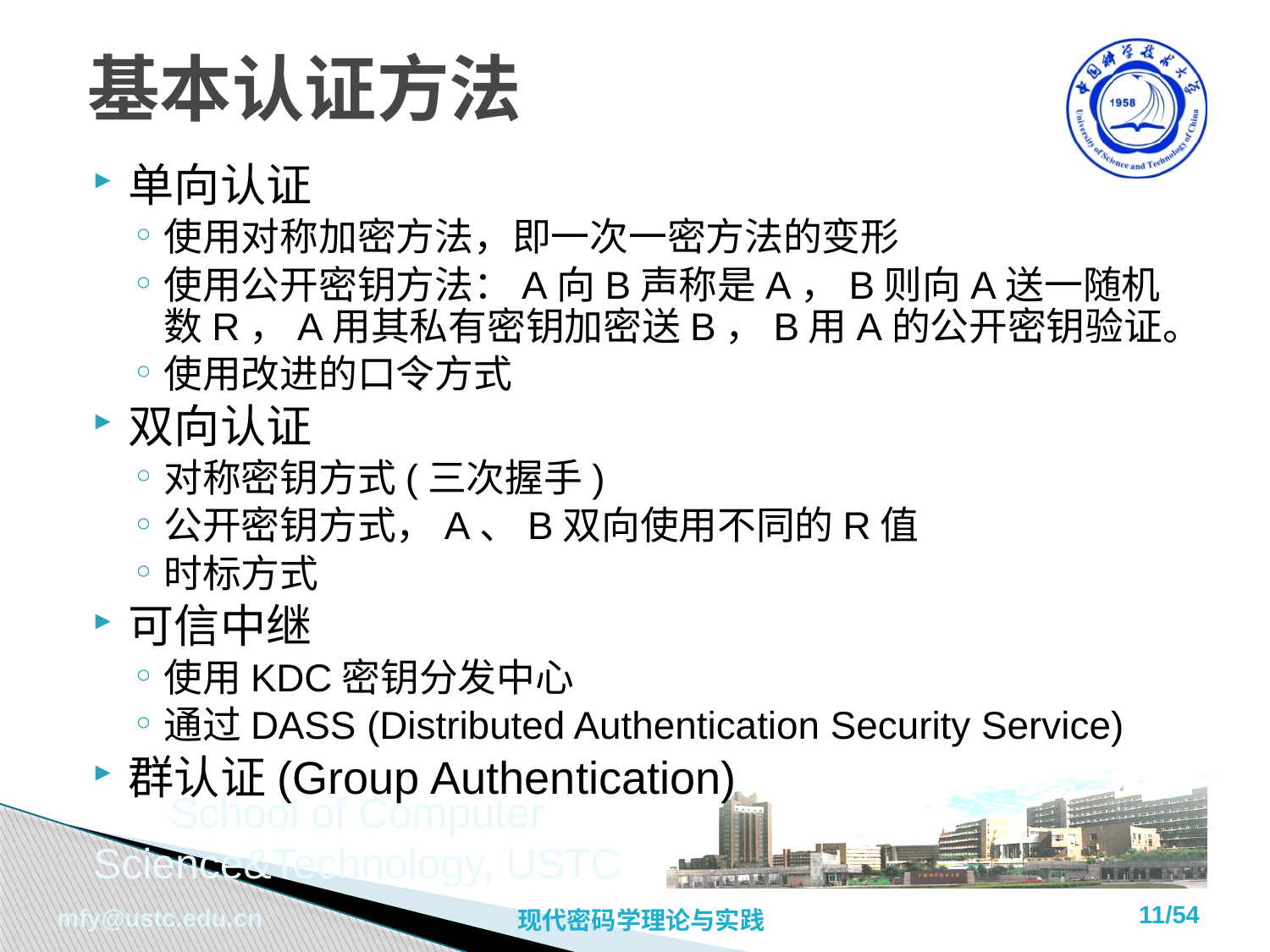

# 基本认证方法
单向认证
使用对称加密方法，即一次一密方法的变形
使用公开密钥方法：A向B声称是A，B则向A送一随机数R，A用其私有密钥加密送B，B用A的公开密钥验证。
使用改进的口令方式
双向认证
对称密钥方式(三次握手)
公开密钥方式，A、B双向使用不同的R值
时标方式
可信中继
使用KDC密钥分发中心
通过DASS (Distributed Authentication Security Service)
群认证(Group Authentication)